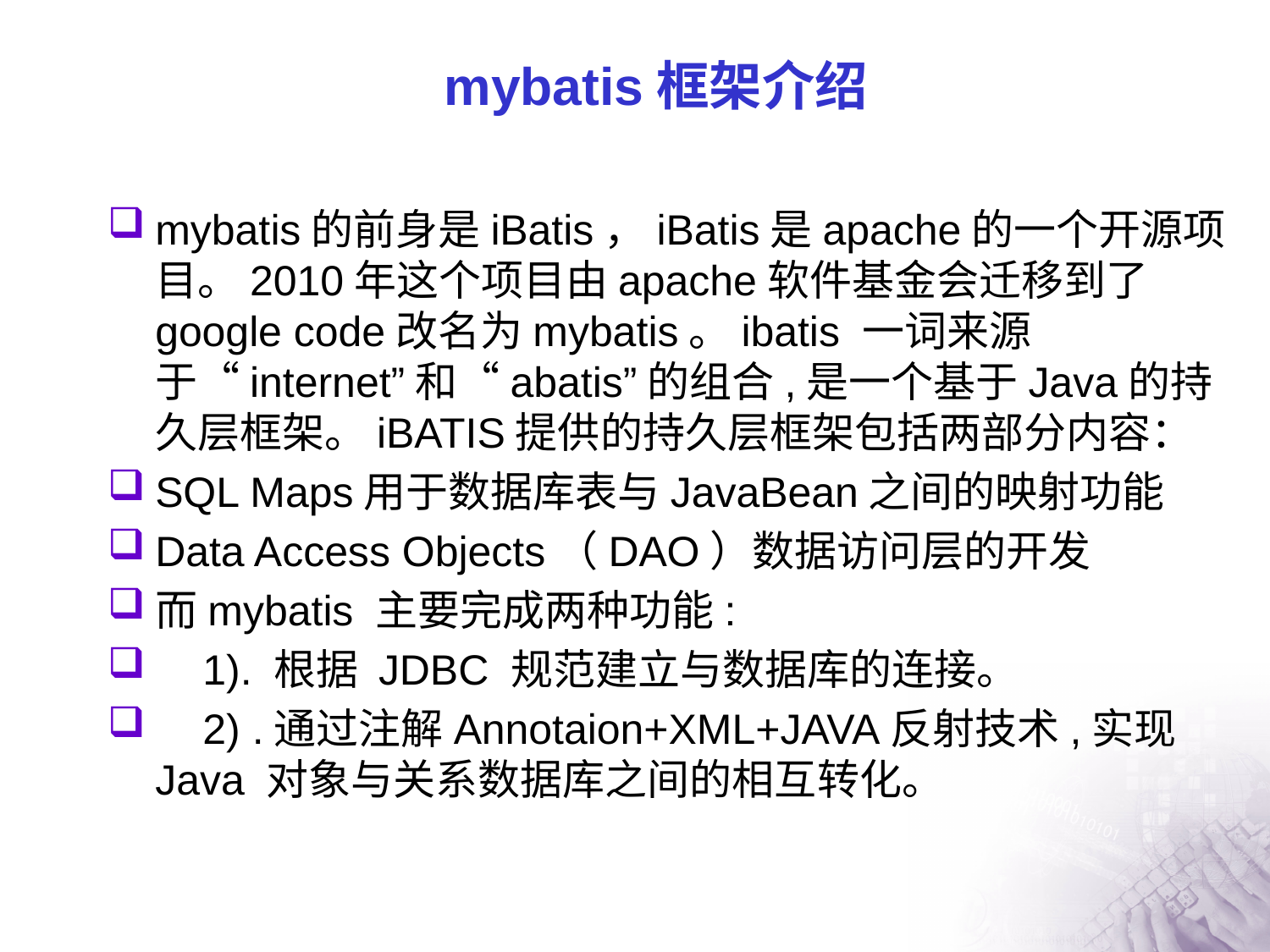

# mybatis框架介绍
mybatis的前身是iBatis，iBatis是apache的一个开源项目。2010年这个项目由apache软件基金会迁移到了google code改名为mybatis。ibatis 一词来源于“internet”和“abatis”的组合,是一个基于Java的持久层框架。iBATIS提供的持久层框架包括两部分内容：
SQL Maps用于数据库表与JavaBean之间的映射功能
Data Access Objects（DAO）数据访问层的开发
而mybatis 主要完成两种功能:
    1). 根据 JDBC 规范建立与数据库的连接。
    2) .通过注解Annotaion+XML+JAVA反射技术,实现 Java 对象与关系数据库之间的相互转化。